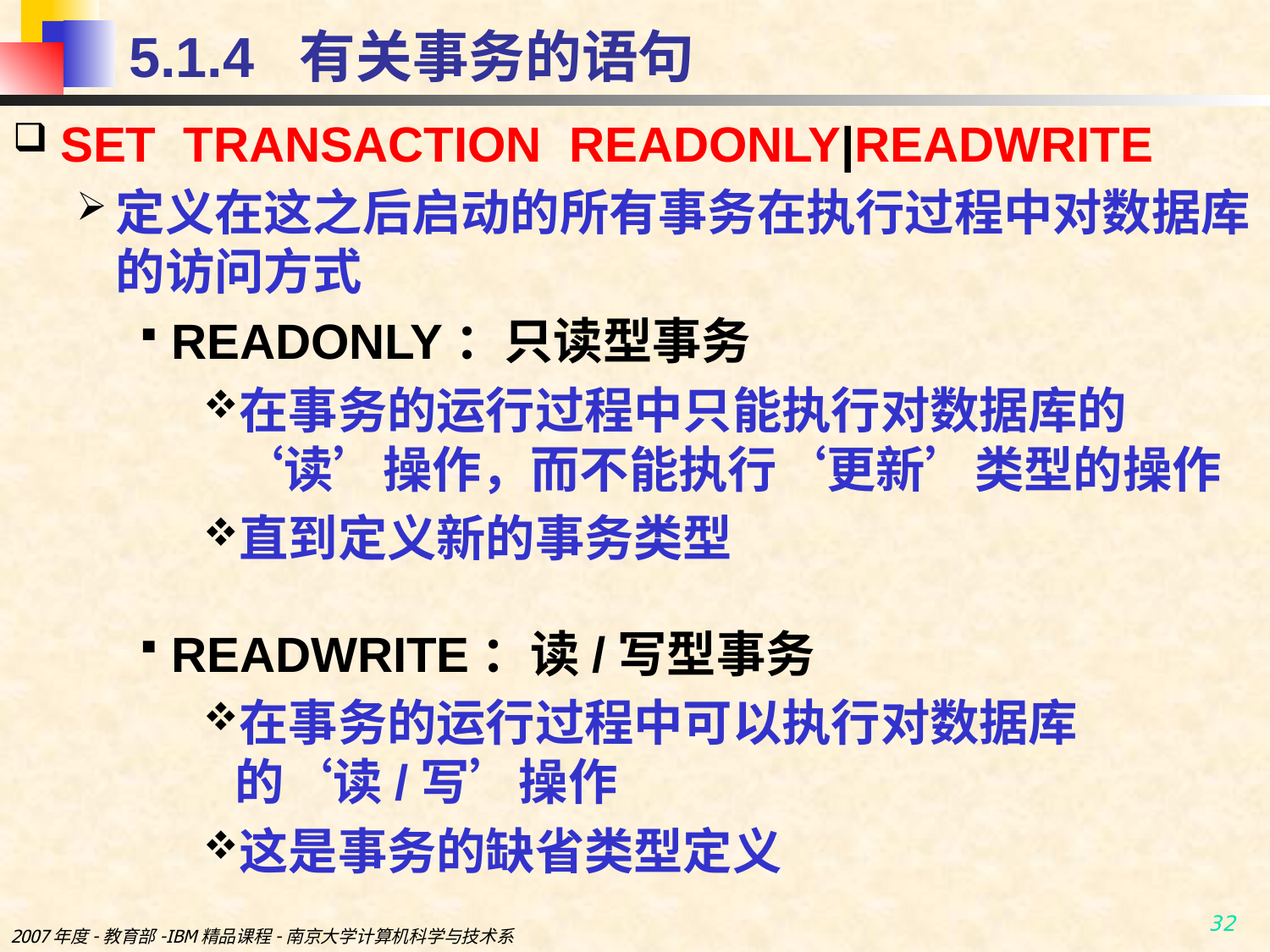

# 5.1.4  有关事务的语句
SET  TRANSACTION  READONLY|READWRITE
定义在这之后启动的所有事务在执行过程中对数据库的访问方式
READONLY：只读型事务
在事务的运行过程中只能执行对数据库的‘读’操作，而不能执行‘更新’类型的操作
直到定义新的事务类型

READWRITE：读/写型事务
在事务的运行过程中可以执行对数据库的‘读/写’操作
这是事务的缺省类型定义
32